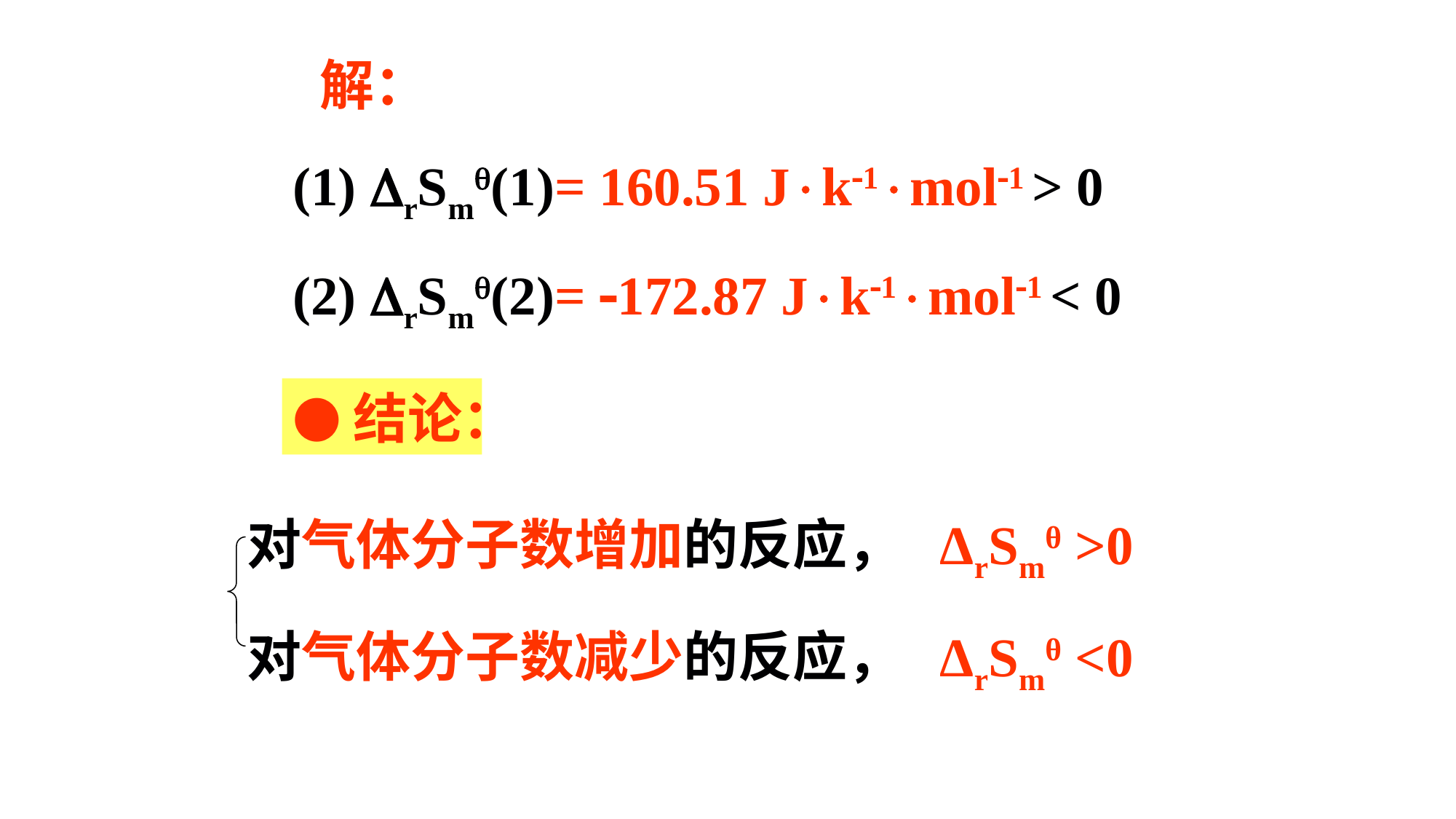

解：
(1) ΔrSmθ(1)= 160.51 J⋅k−1⋅mol−1 > 0
(2) ΔrSmθ(2)= −172.87 J⋅k−1⋅mol−1 < 0
●结论：
对气体分子数增加的反应，  ΔrSmθ >0
对气体分子数减少的反应，  ΔrSmθ <0

19